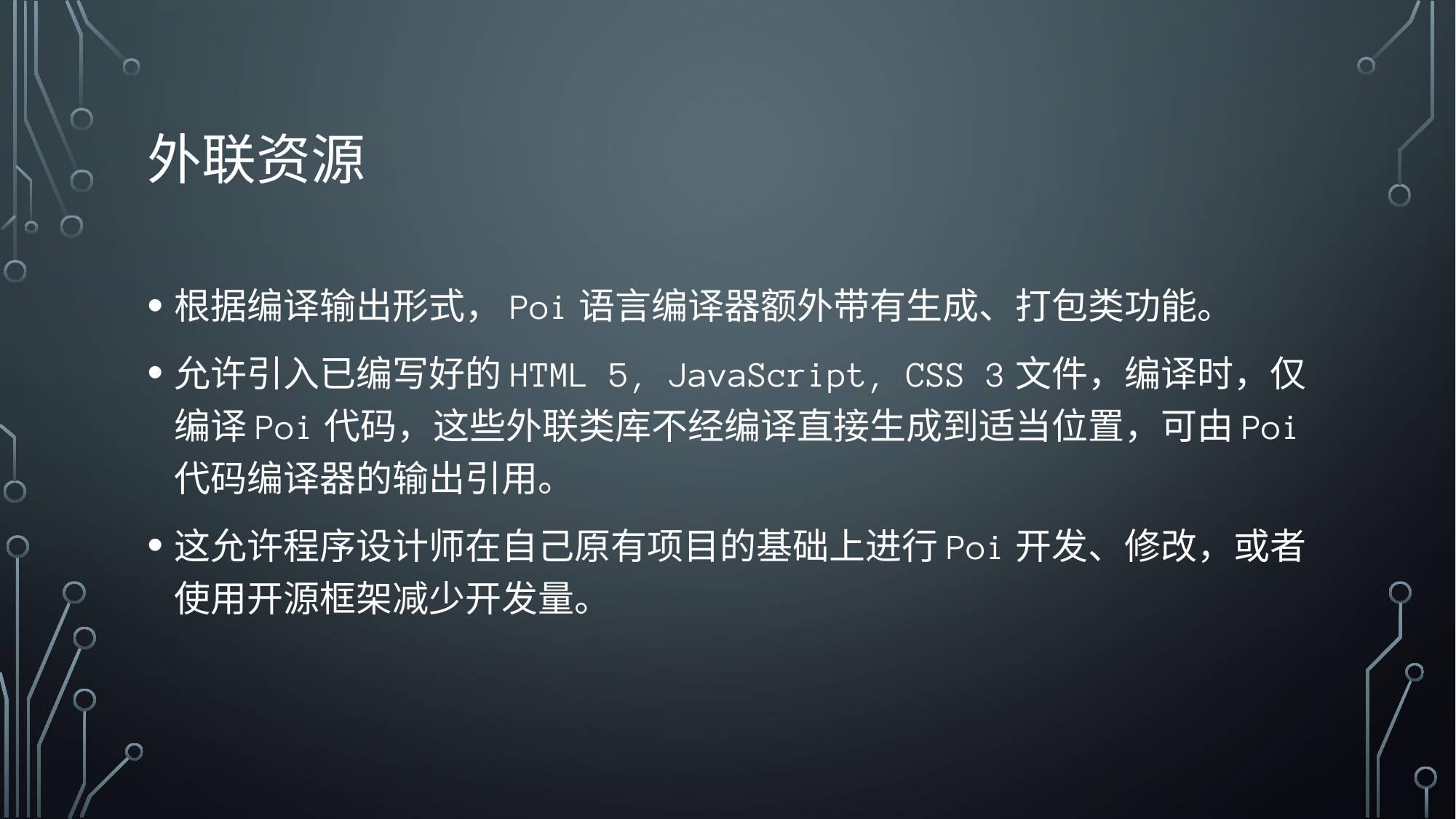

# 外联资源
根据编译输出形式，Poi语言编译器额外带有生成、打包类功能。
允许引入已编写好的HTML 5, JavaScript, CSS 3文件，编译时，仅编译Poi代码，这些外联类库不经编译直接生成到适当位置，可由Poi代码编译器的输出引用。
这允许程序设计师在自己原有项目的基础上进行Poi开发、修改，或者使用开源框架减少开发量。